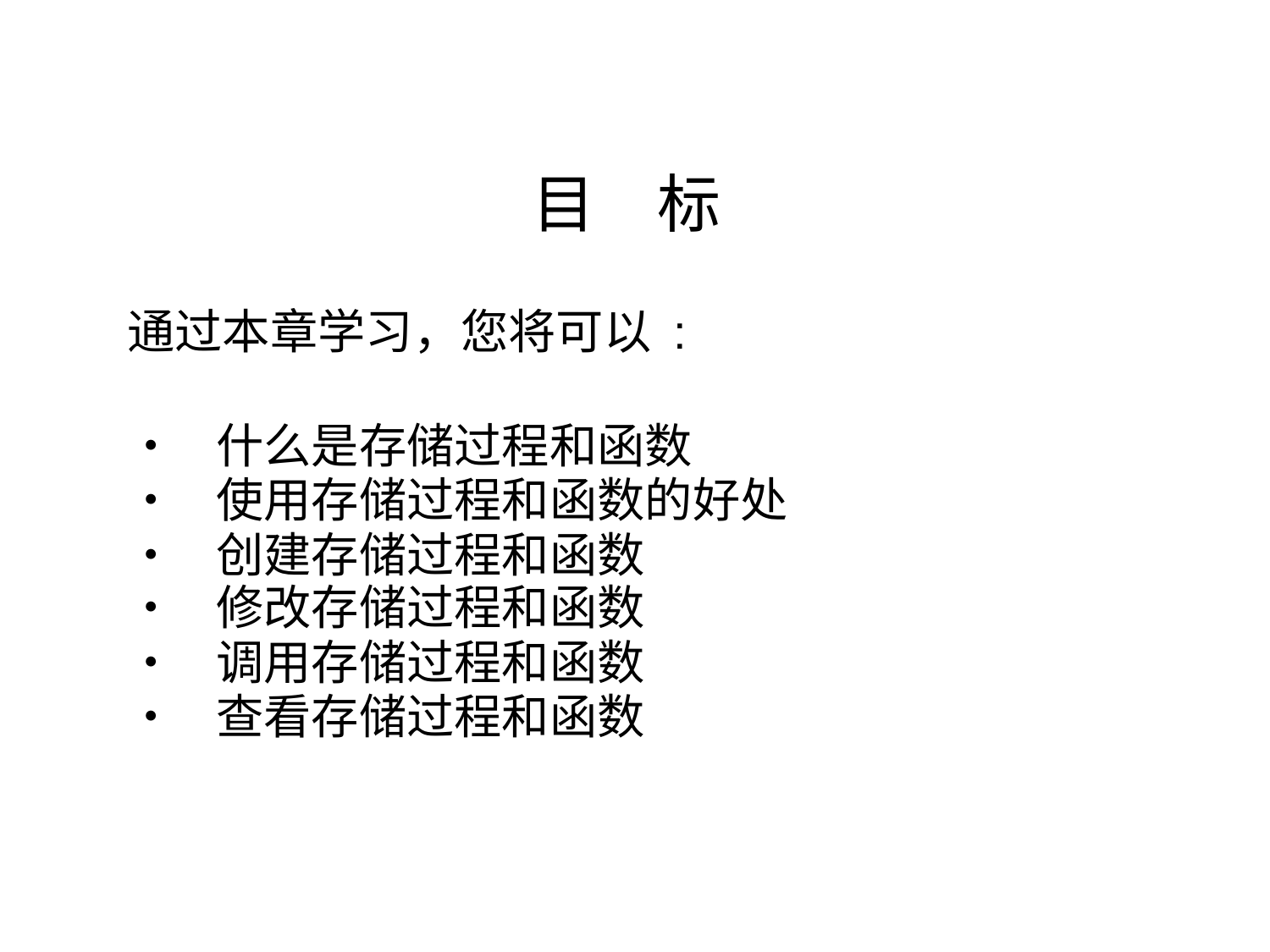

目 标
通过本章学习，您将可以 :
• 什么是存储过程和函数
• 使用存储过程和函数的好处
• 创建存储过程和函数
• 修改存储过程和函数
• 调用存储过程和函数
• 查看存储过程和函数